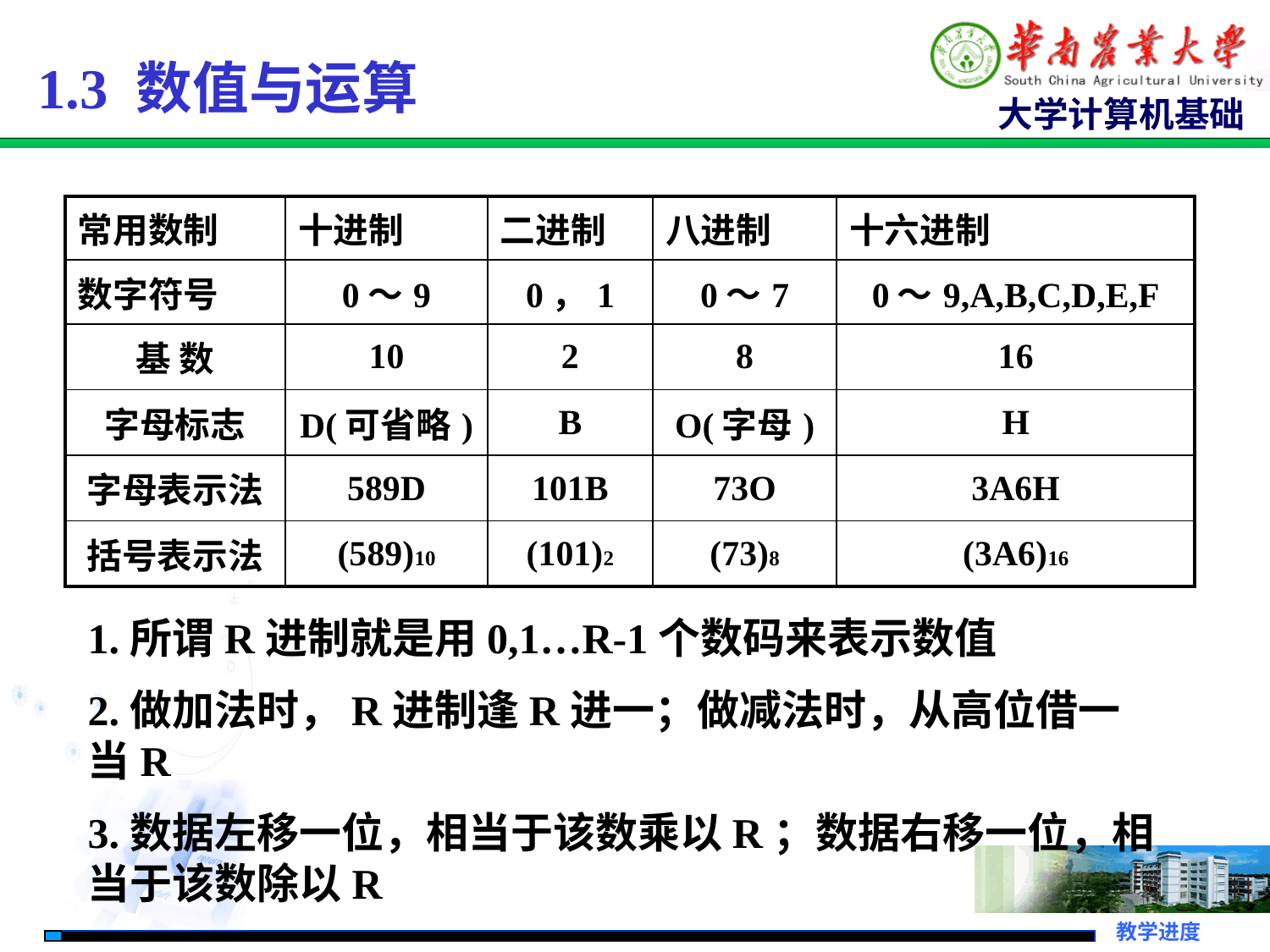

1.3 数值与运算
| 常用数制 | 十进制 | 二进制 | 八进制 | 十六进制 |
| --- | --- | --- | --- | --- |
| 数字符号 | 0～9 | 0，1 | 0～7 | 0～9,A,B,C,D,E,F |
| 基 数 | 10 | 2 | 8 | 16 |
| 字母标志 | D(可省略) | B | O(字母) | H |
| 字母表示法 | 589D | 101B | 73O | 3A6H |
| 括号表示法 | (589)10 | (101)2 | (73)8 | (3A6)16 |
1.所谓R进制就是用0,1…R-1个数码来表示数值
2.做加法时，R进制逢R进一；做减法时，从高位借一当R
3.数据左移一位，相当于该数乘以R；数据右移一位，相当于该数除以R